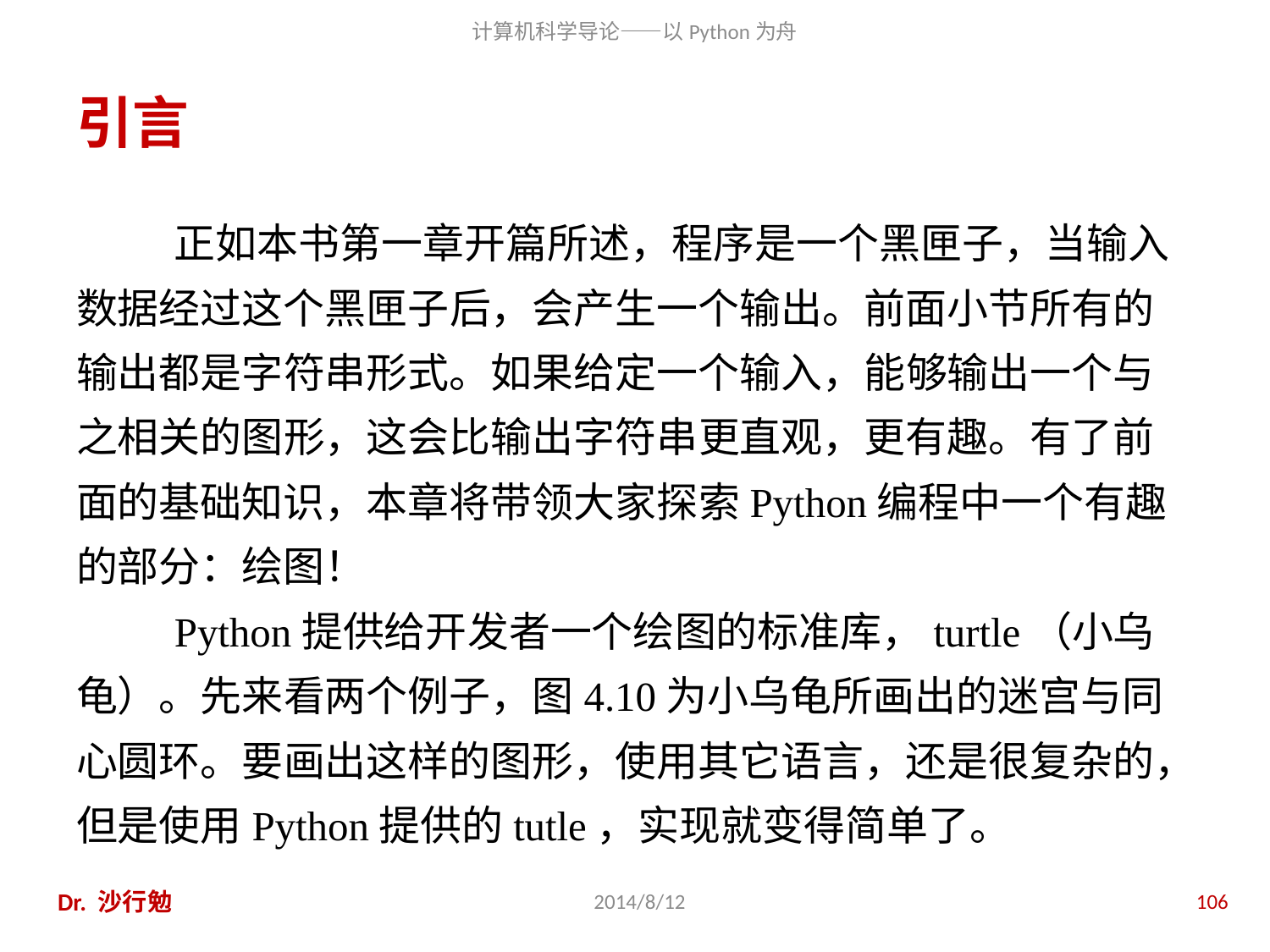

# 引言
正如本书第一章开篇所述，程序是一个黑匣子，当输入数据经过这个黑匣子后，会产生一个输出。前面小节所有的输出都是字符串形式。如果给定一个输入，能够输出一个与之相关的图形，这会比输出字符串更直观，更有趣。有了前面的基础知识，本章将带领大家探索Python编程中一个有趣的部分：绘图！
Python提供给开发者一个绘图的标准库，turtle（小乌龟）。先来看两个例子，图4.10为小乌龟所画出的迷宫与同心圆环。要画出这样的图形，使用其它语言，还是很复杂的，但是使用Python提供的tutle，实现就变得简单了。
Dr. 沙行勉
2014/8/12
106